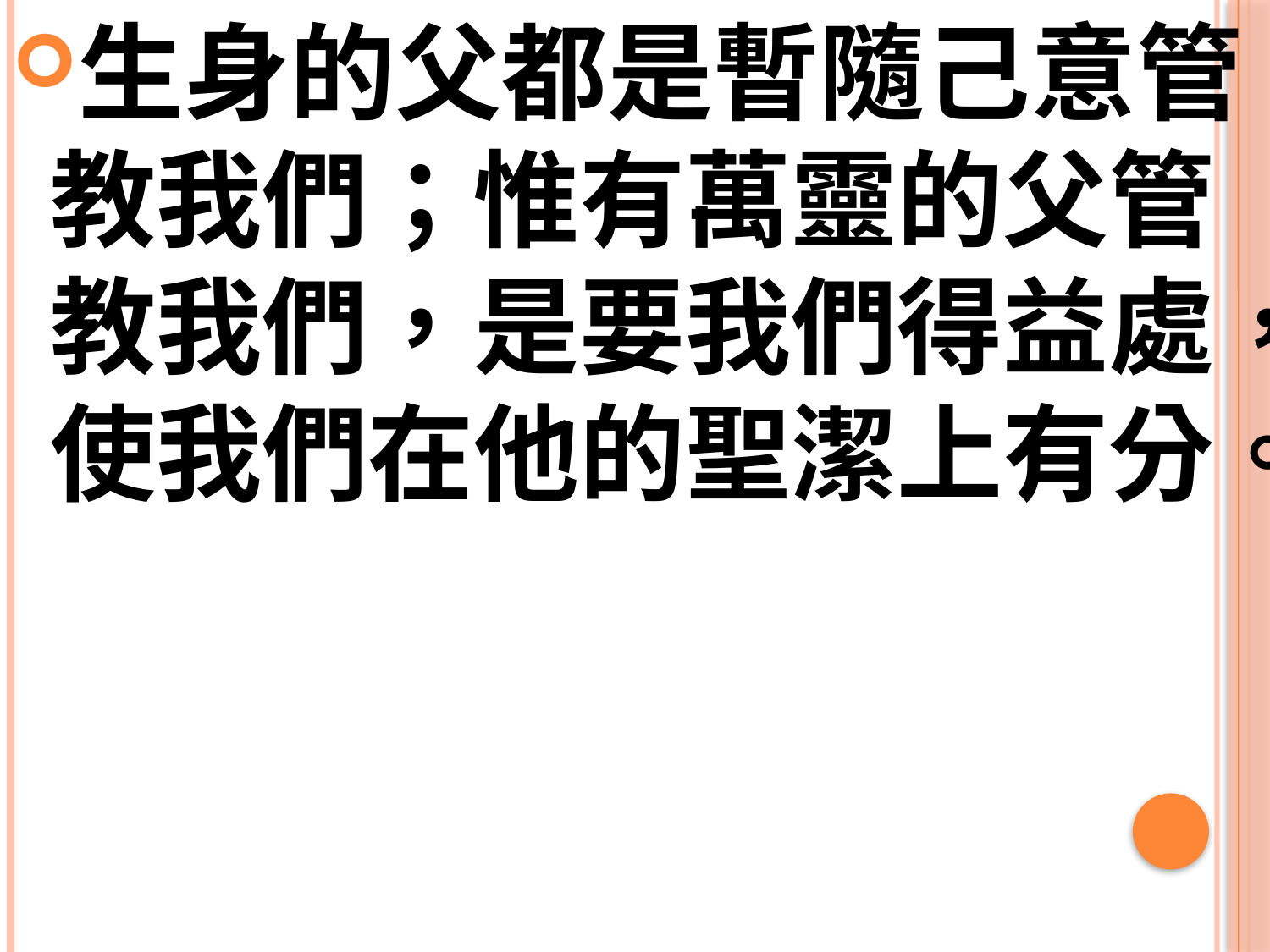

生身的父都是暫隨己意管教我們；惟有萬靈的父管教我們，是要我們得益處，使我們在他的聖潔上有分。